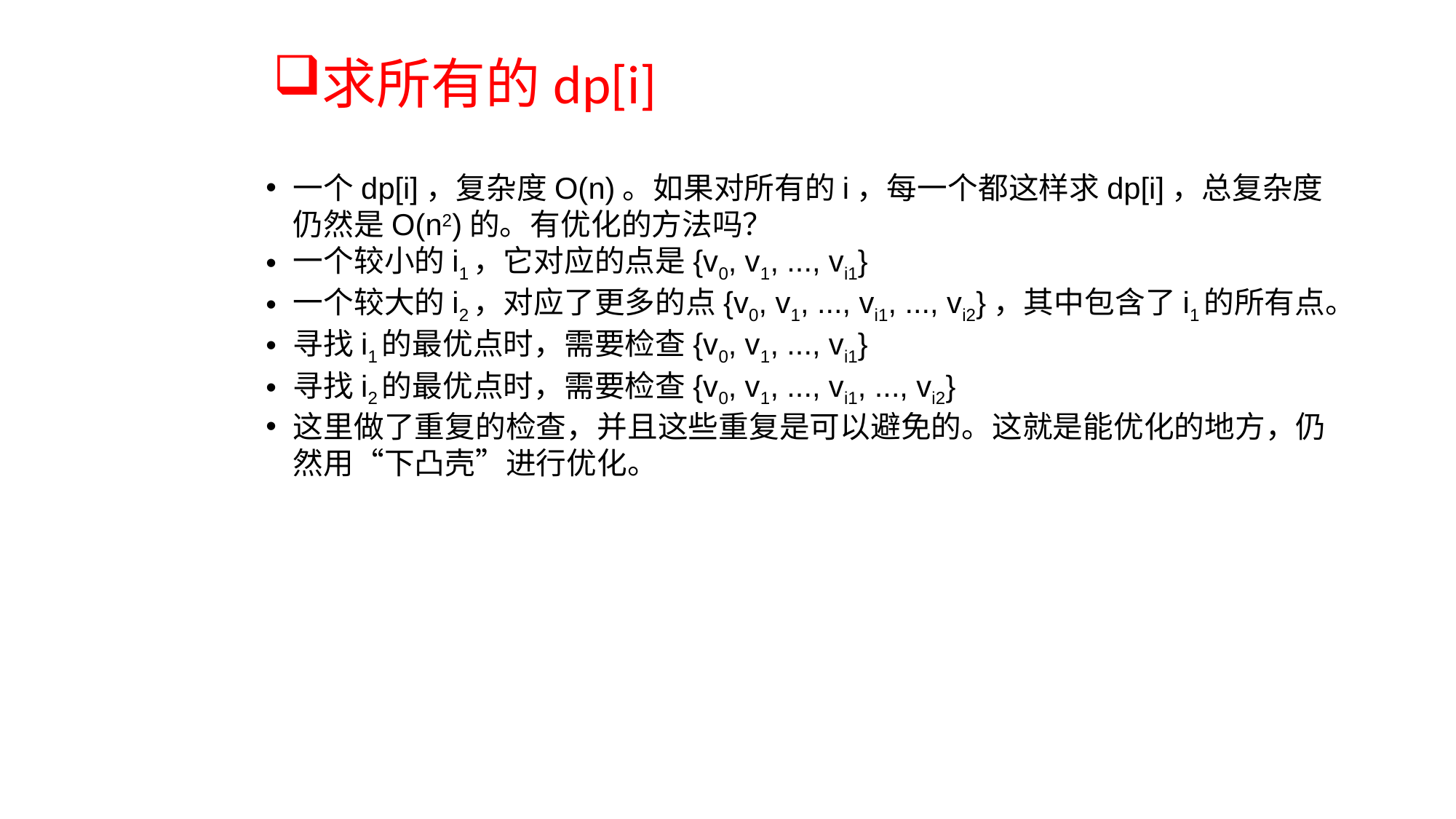

# 求所有的dp[i]
一个dp[i]，复杂度O(n)。如果对所有的i，每一个都这样求dp[i]，总复杂度仍然是O(n2)的。有优化的方法吗？
一个较小的i1，它对应的点是{v0, v1, ..., vi1}
一个较大的i2，对应了更多的点{v0, v1, ..., vi1, ..., vi2}，其中包含了i1的所有点。
寻找i1的最优点时，需要检查{v0, v1, ..., vi1}
寻找i2的最优点时，需要检查{v0, v1, ..., vi1, ..., vi2}
这里做了重复的检查，并且这些重复是可以避免的。这就是能优化的地方，仍然用“下凸壳”进行优化。